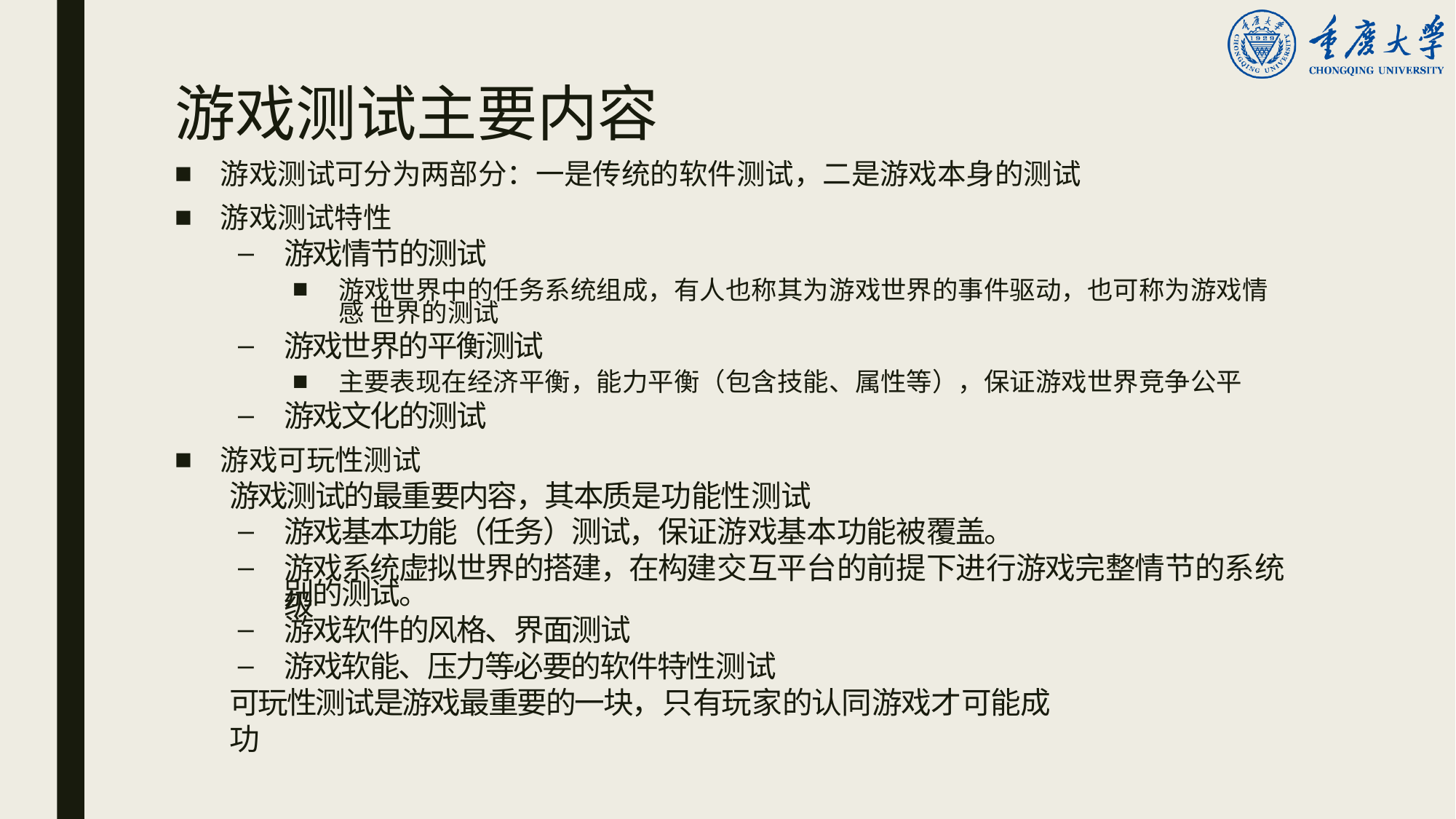

# 游戏测试主要内容
游戏测试可分为两部分：一是传统的软件测试，二是游戏本身的测试
游戏测试特性
游戏情节的测试
游戏世界中的任务系统组成，有人也称其为游戏世界的事件驱动，也可称为游戏情感 世界的测试
游戏世界的平衡测试
主要表现在经济平衡，能力平衡（包含技能、属性等），保证游戏世界竞争公平
游戏文化的测试
游戏可玩性测试
游戏测试的最重要内容，其本质是功能性测试
游戏基本功能（任务）测试，保证游戏基本功能被覆盖。
游戏系统虚拟世界的搭建，在构建交互平台的前提下进行游戏完整情节的系统级
别的测试。
游戏软件的风格、界面测试
游戏软能、压力等必要的软件特性测试
可玩性测试是游戏最重要的一块，只有玩家的认同游戏才可能成功